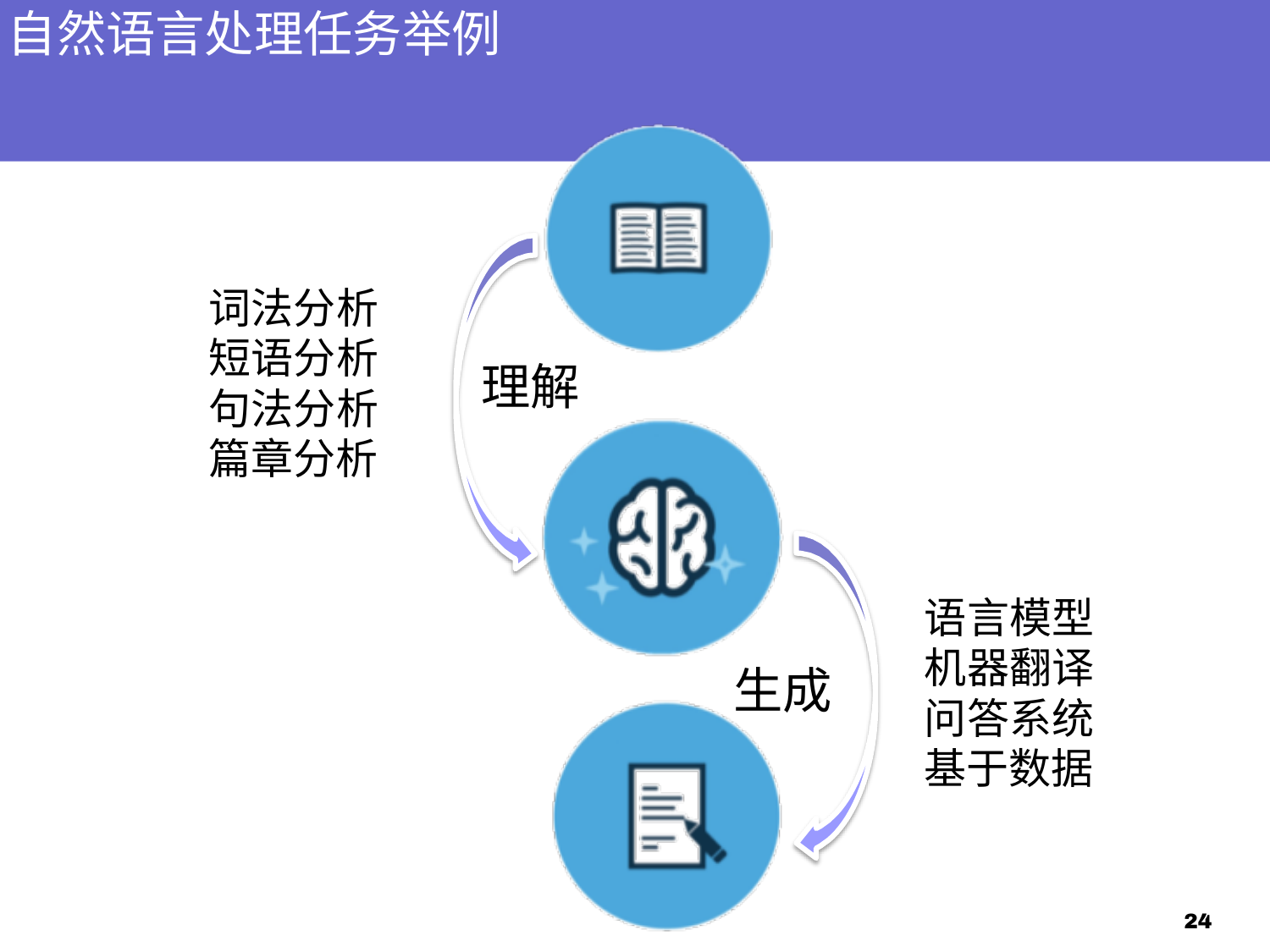

# 自然语言处理任务举例

词法分析 短语分析 句法分析 篇章分析
理解
语言模型 机器翻译 问答系统 基于数据
生成
24